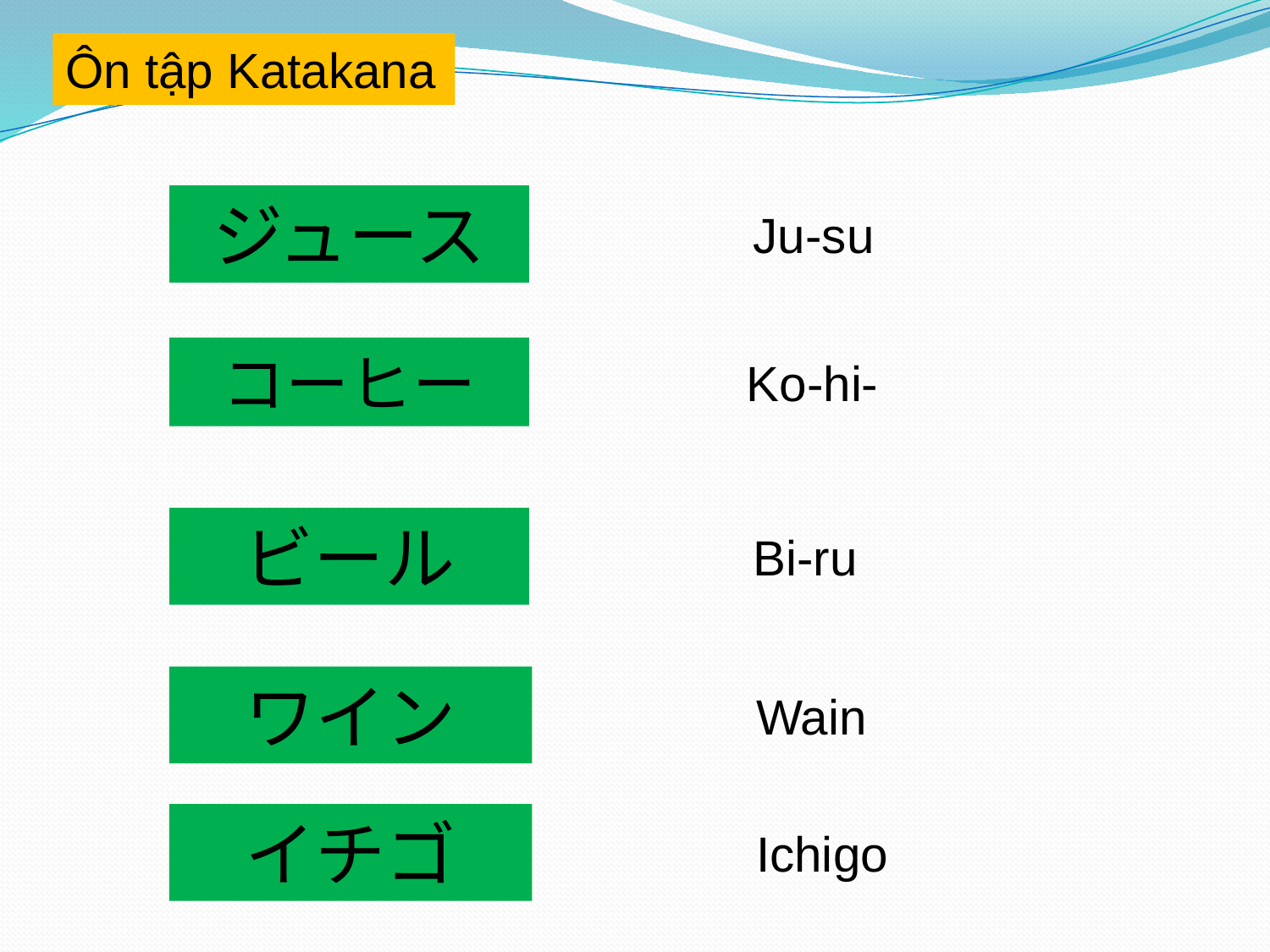

Ôn tập Katakana
ジュース
Ju-su
コーヒー
Ko-hi-
ビール
Bi-ru
ワイン
Wain
イチゴ
Ichigo